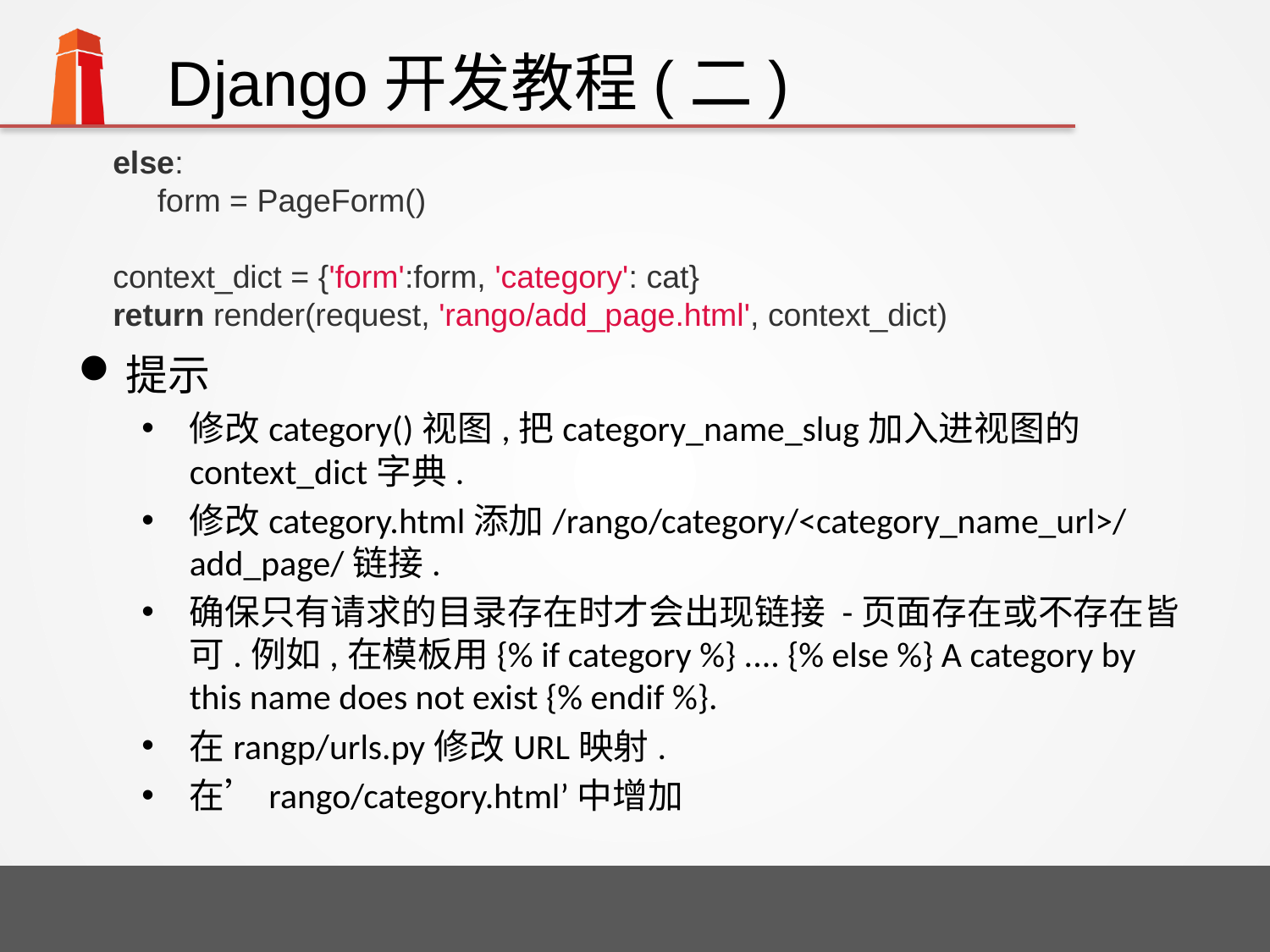

# Django开发教程(二)
    else:
         form = PageForm()

    context_dict = {'form':form, 'category': cat}
    return render(request, 'rango/add_page.html', context_dict)
提示
修改category()视图,把category_name_slug加入进视图的context_dict字典.
修改category.html添加/rango/category/<category_name_url>/add_page/链接.
确保只有请求的目录存在时才会出现链接 -页面存在或不存在皆可.例如,在模板用{% if category %} .... {% else %} A category by this name does not exist {% endif %}.
在rangp/urls.py修改URL映射.
在’rango/category.html’中增加